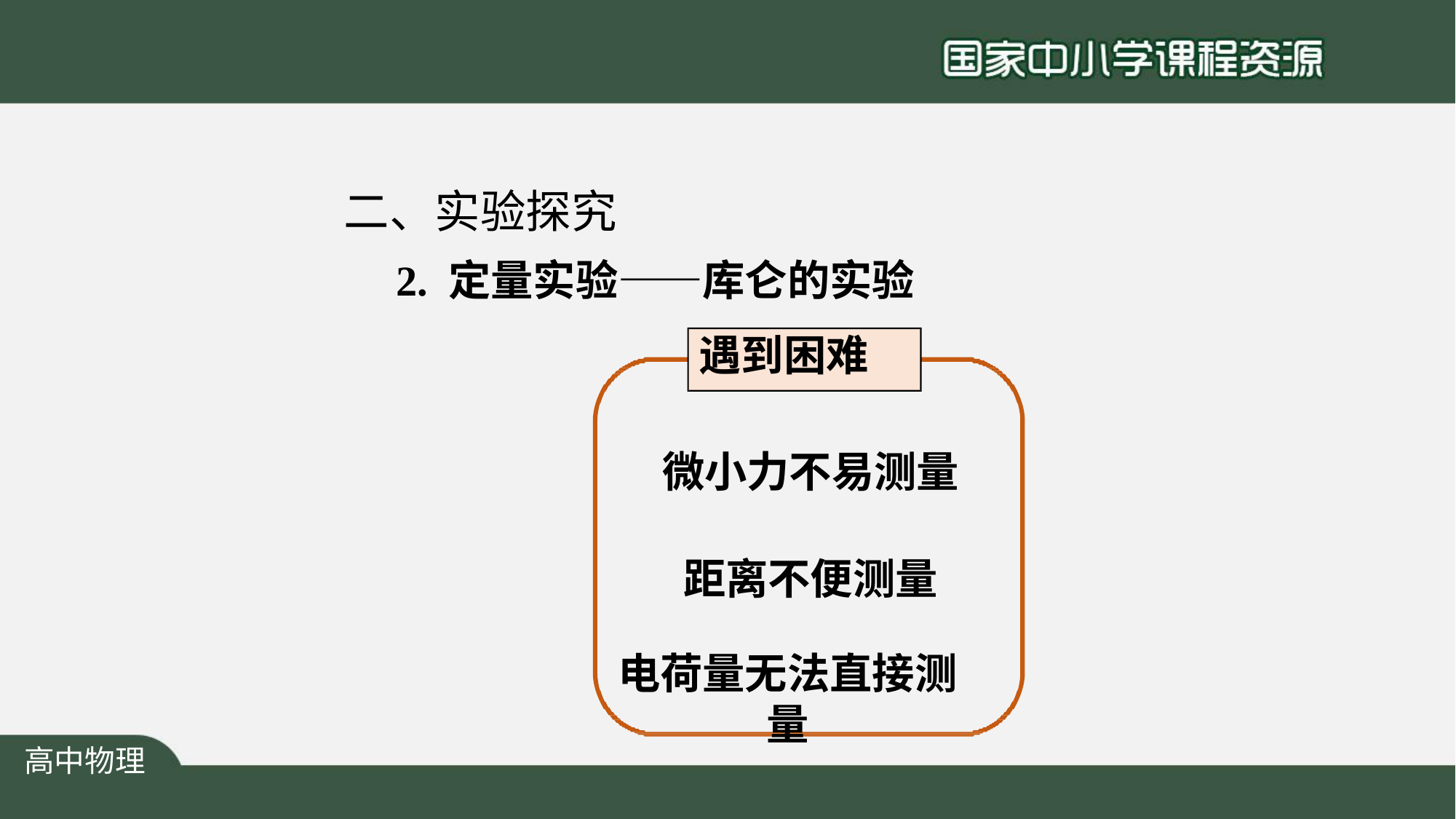

# 二、实验探究
2. 定量实验——库仑的实验
遇到困难
微小力不易测量 距离不便测量
电荷量无法直接测量

高中物理